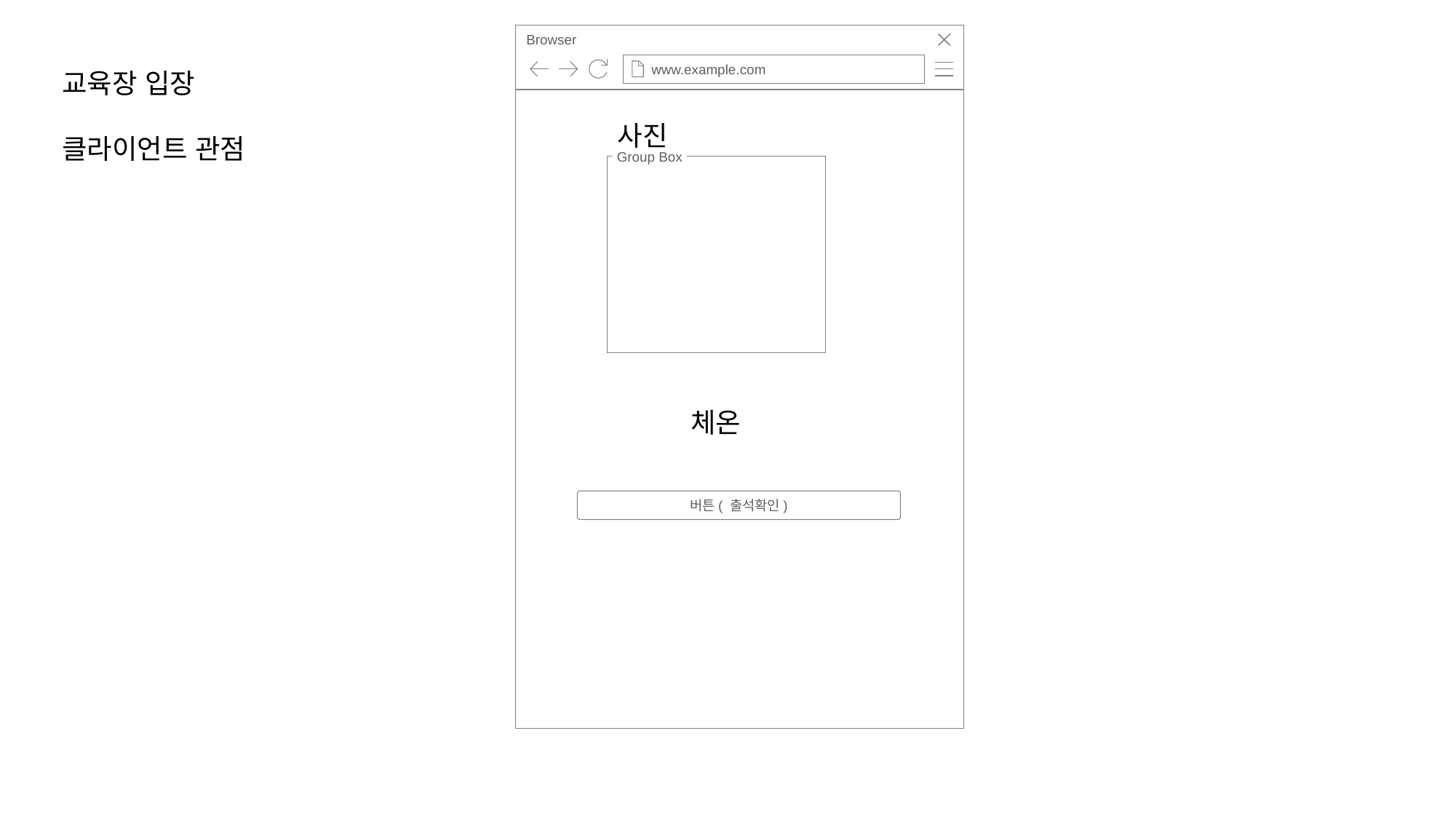

Browser

www.example.com

교육장 입장

클라이언트 관점
사진
Group Box

체온
버튼( 출석확인)